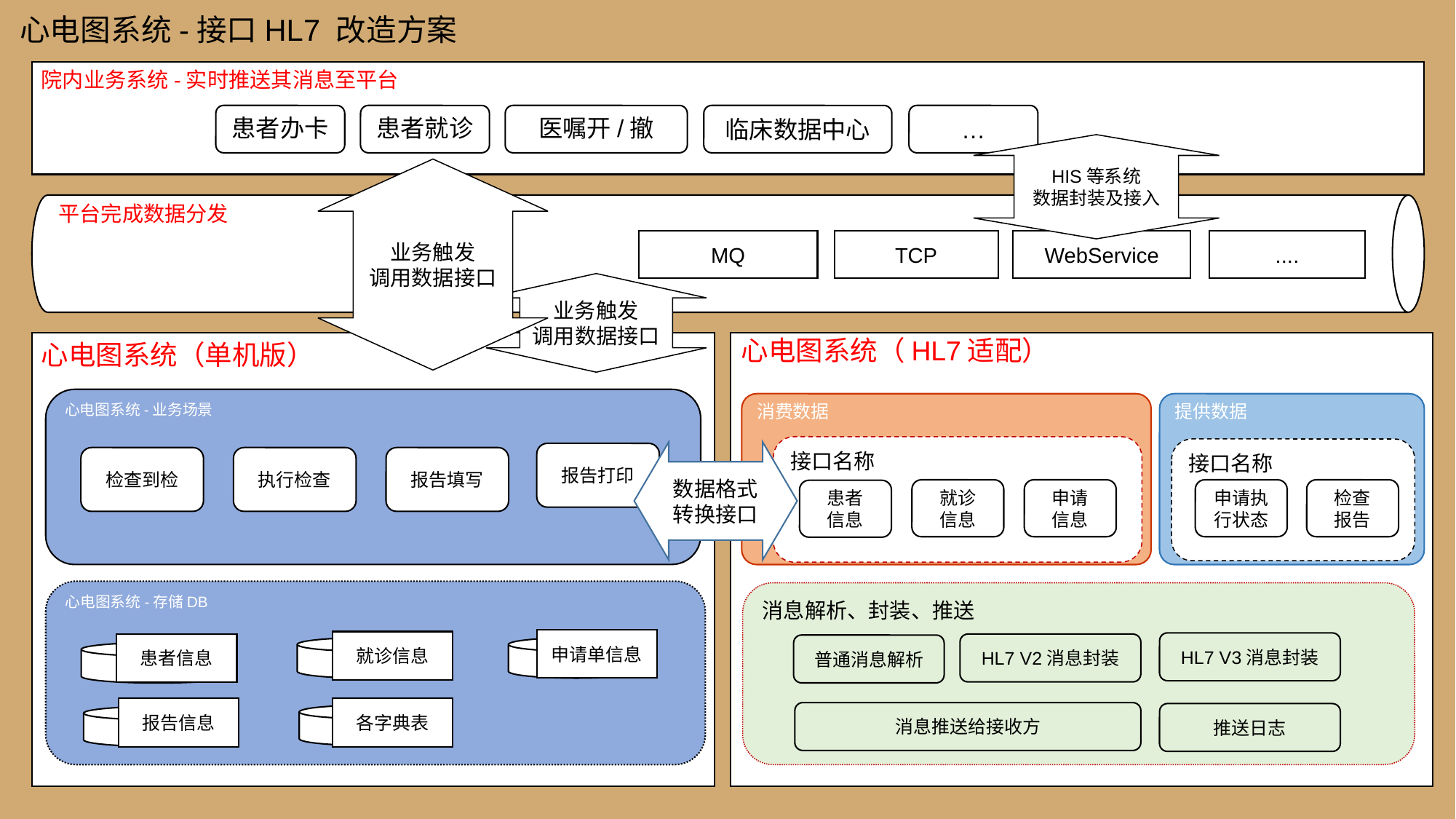

平台完成数据分发
心电图系统-接口HL7 改造方案
院内业务系统-实时推送其消息至平台
患者办卡
患者就诊
医嘱开/撤
临床数据中心
…
HIS等系统
数据封装及接入
业务触发
调用数据接口
....
MQ
TCP
WebService
业务触发
调用数据接口
心电图系统（HL7适配）
心电图系统（单机版）
心电图系统-业务场景
消费数据
提供数据
接口名称
接口名称
数据格式
转换接口
报告打印
检查到检
执行检查
报告填写
申请
信息
申请执行状态
检查
报告
就诊
信息
患者
信息
心电图系统-存储DB
消息解析、封装、推送
申请单信息
就诊信息
HL7 V3消息封装
HL7 V2消息封装
患者信息
普通消息解析

报告信息
各字典表
消息推送给接收方
推送日志